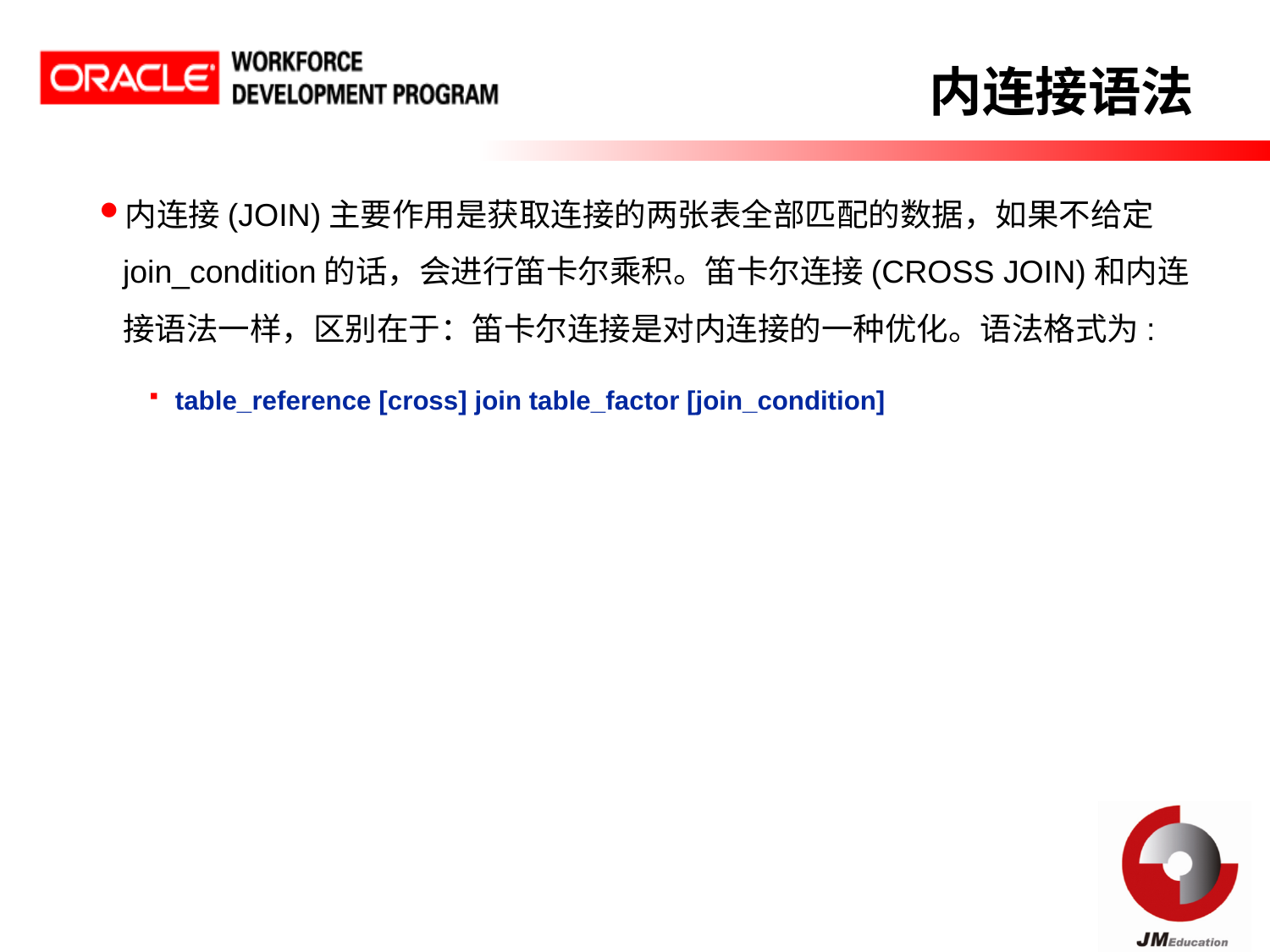

内连接语法
内连接(JOIN)主要作用是获取连接的两张表全部匹配的数据，如果不给定join_condition的话，会进行笛卡尔乘积。笛卡尔连接(CROSS JOIN)和内连接语法一样，区别在于：笛卡尔连接是对内连接的一种优化。语法格式为:
table_reference [cross] join table_factor [join_condition]